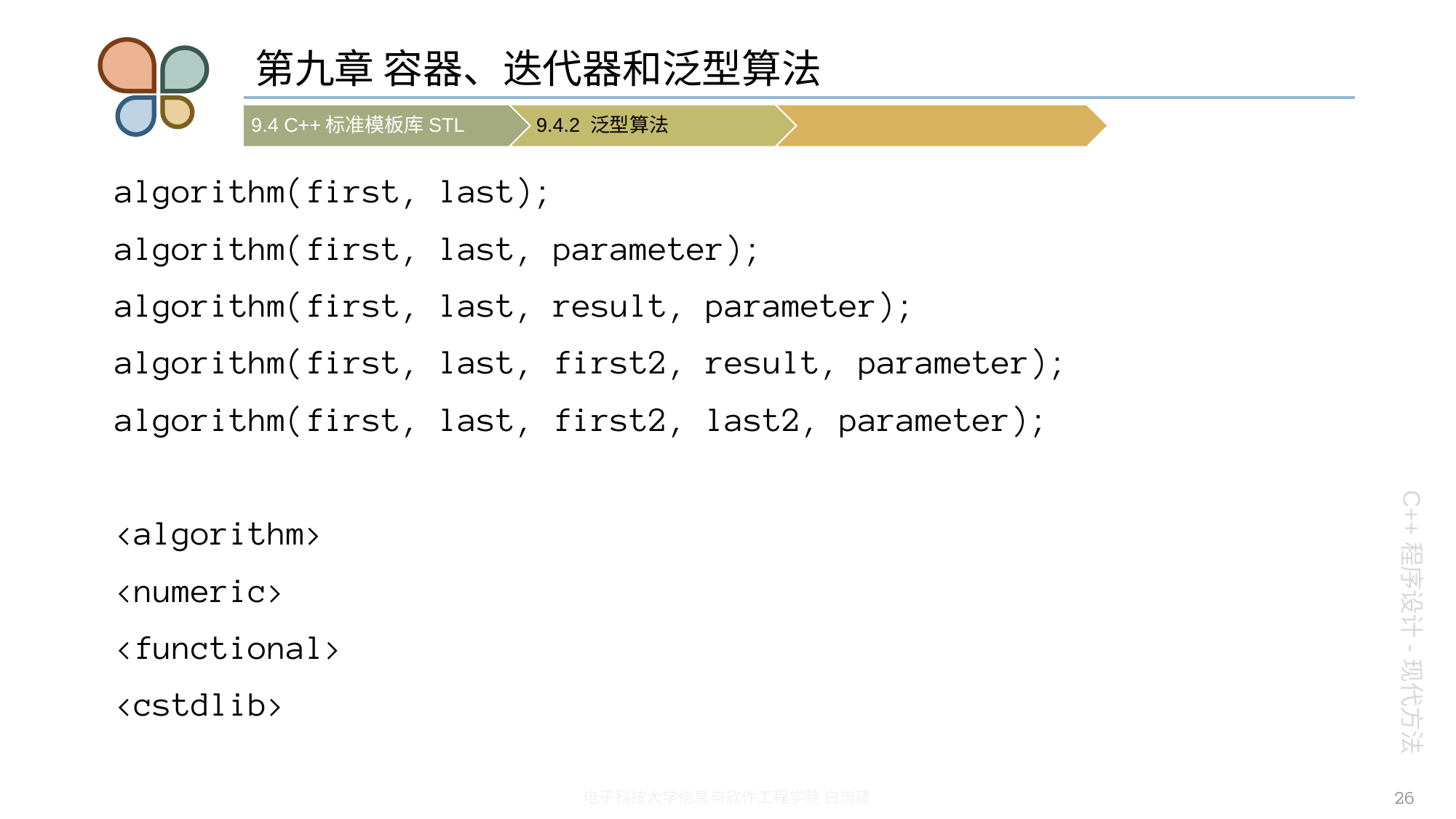

# 第九章 容器、迭代器和泛型算法
9.4 C++标准模板库STL
9.4.2 泛型算法

algorithm(first, last);
algorithm(first, last, parameter);
algorithm(first, last, result, parameter);
algorithm(first, last, first2, result, parameter);
algorithm(first, last, first2, last2, parameter);

<algorithm>
<numeric>
<functional>
<cstdlib>

26